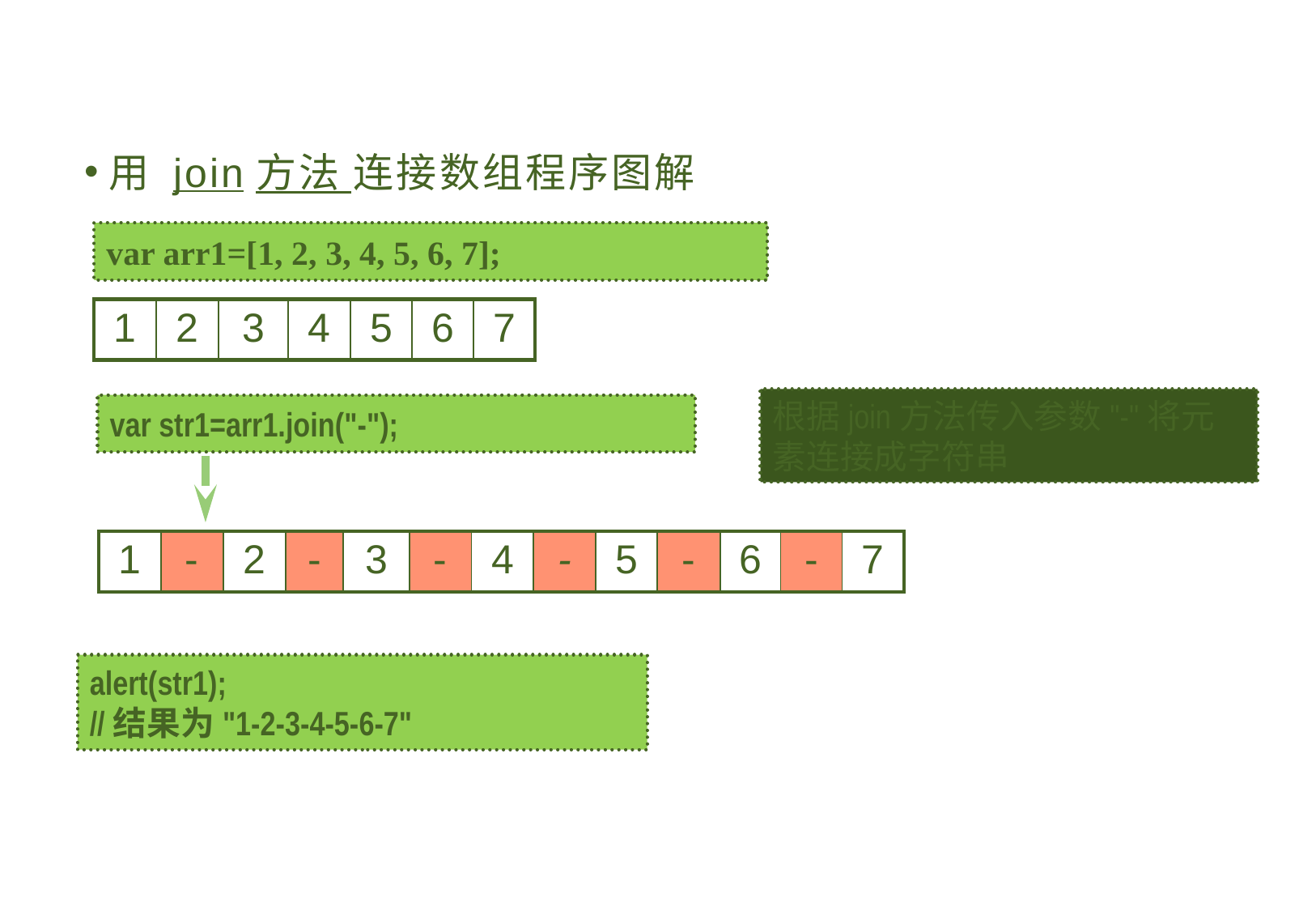

#
用 join方法 连接数组程序图解
var arr1=[1, 2, 3, 4, 5, 6, 7];
| 1 | 2 | 3 | 4 | 5 | 6 | 7 |
| --- | --- | --- | --- | --- | --- | --- |
根据join方法传入参数"-"将元素连接成字符串
var str1=arr1.join("-");

| 1 | - | 2 | - | 3 | - | 4 | - | 5 | - | 6 | - | 7 |
| --- | --- | --- | --- | --- | --- | --- | --- | --- | --- | --- | --- | --- |
alert(str1);
//结果为"1-2-3-4-5-6-7"